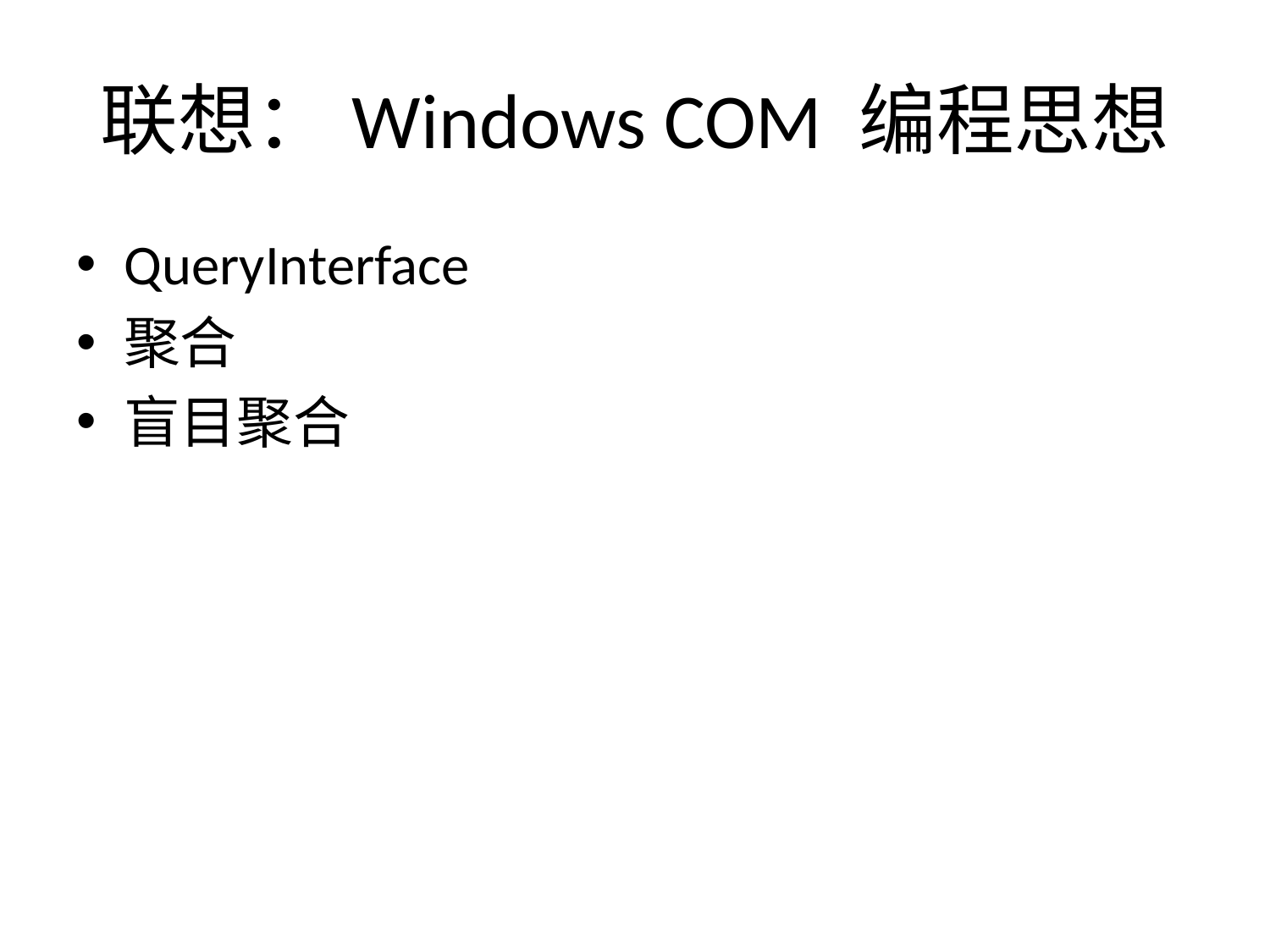

# 联想：Windows COM 编程思想
QueryInterface
聚合
盲目聚合